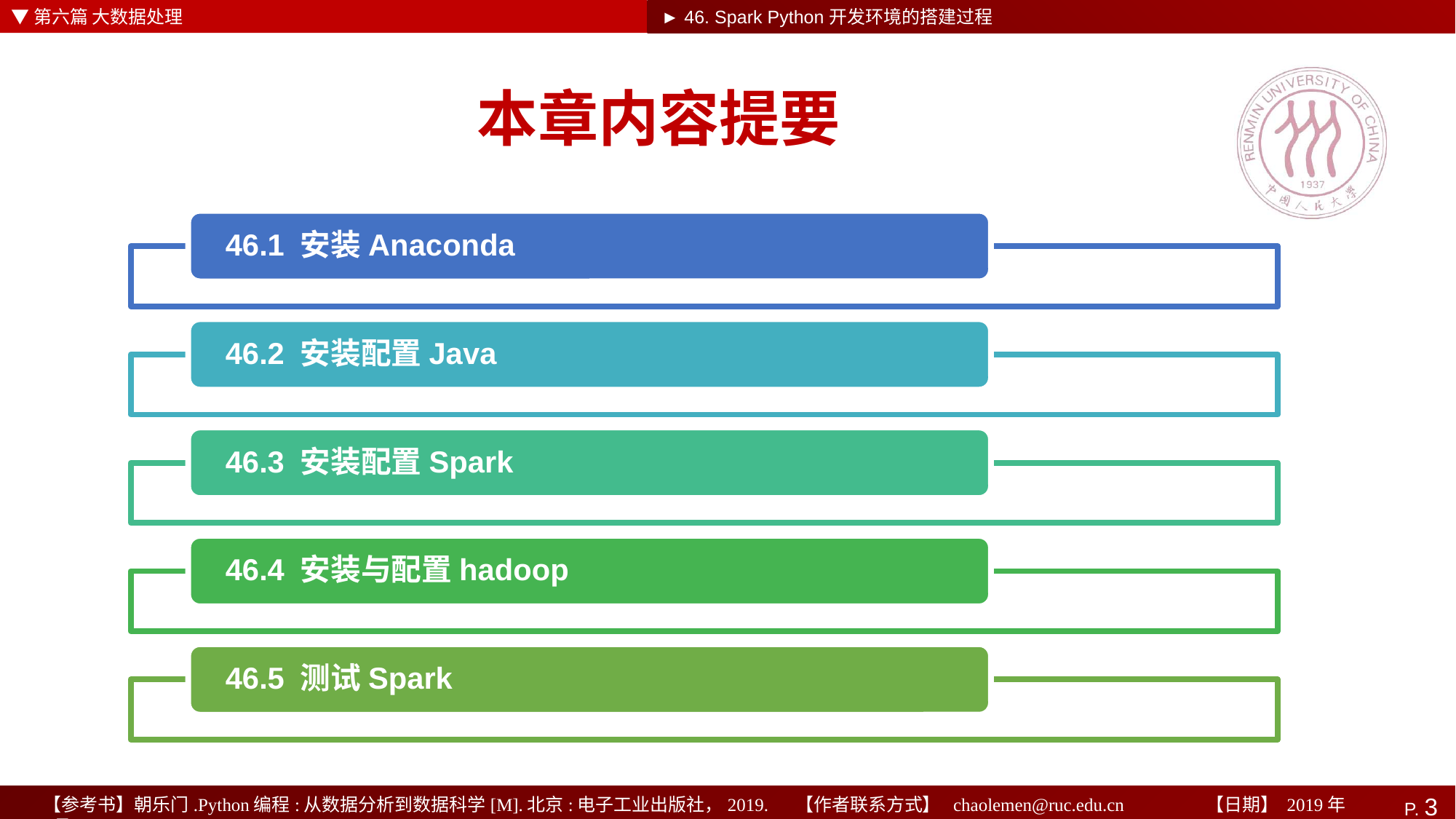

▼第六篇 大数据处理
► 46. Spark Python开发环境的搭建过程
# 本章内容提要
46.1 安装Anaconda
46.2 安装配置Java
46.3 安装配置Spark
46.4 安装与配置hadoop
46.5 测试Spark